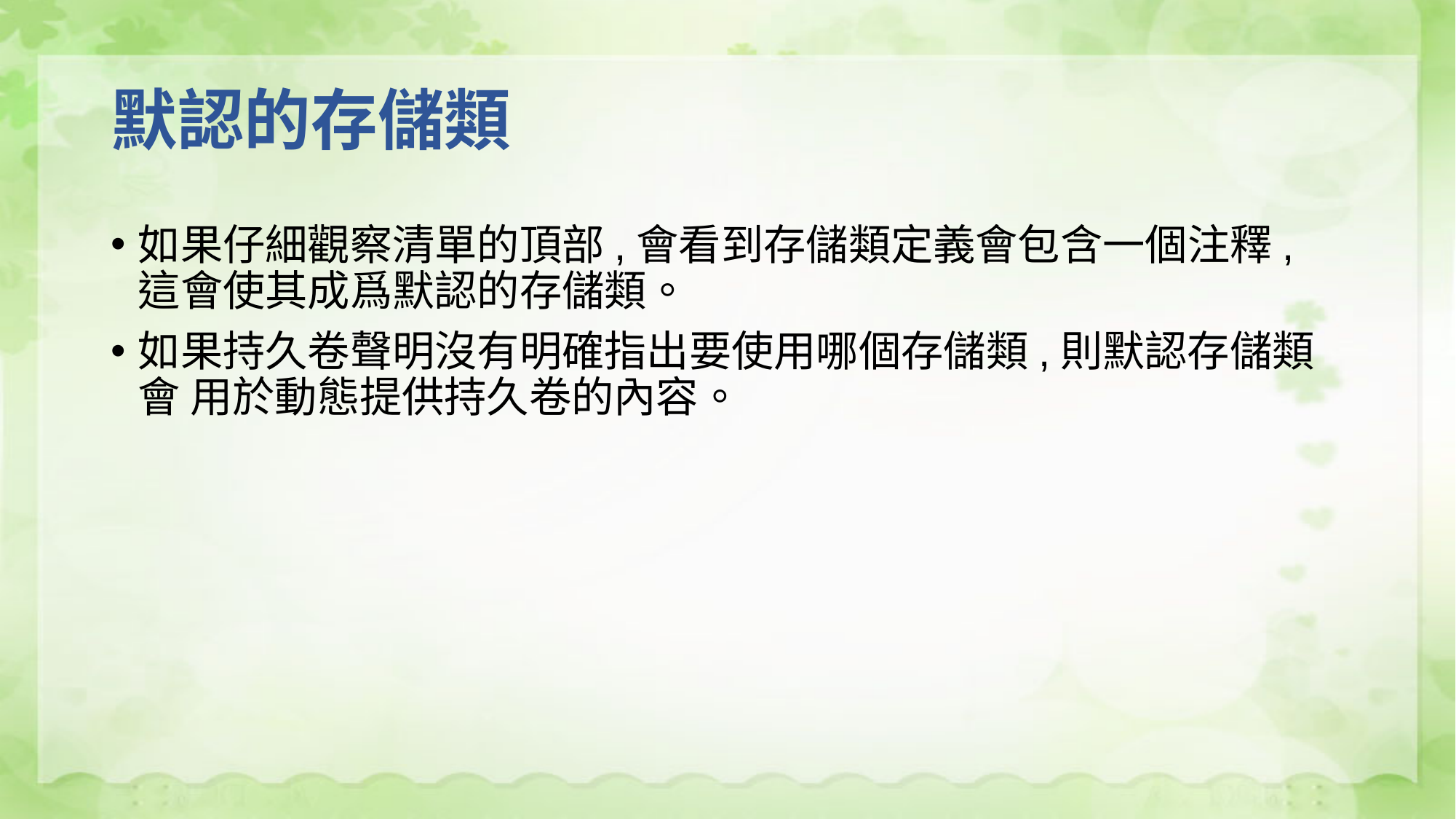

# 默認的存儲類
如果仔細觀察清單的頂部,會看到存儲類定義會包含一個注釋,這會使其成爲默認的存儲類。
如果持久卷聲明沒有明確指出要使用哪個存儲類,則默認存儲類會 用於動態提供持久卷的內容。